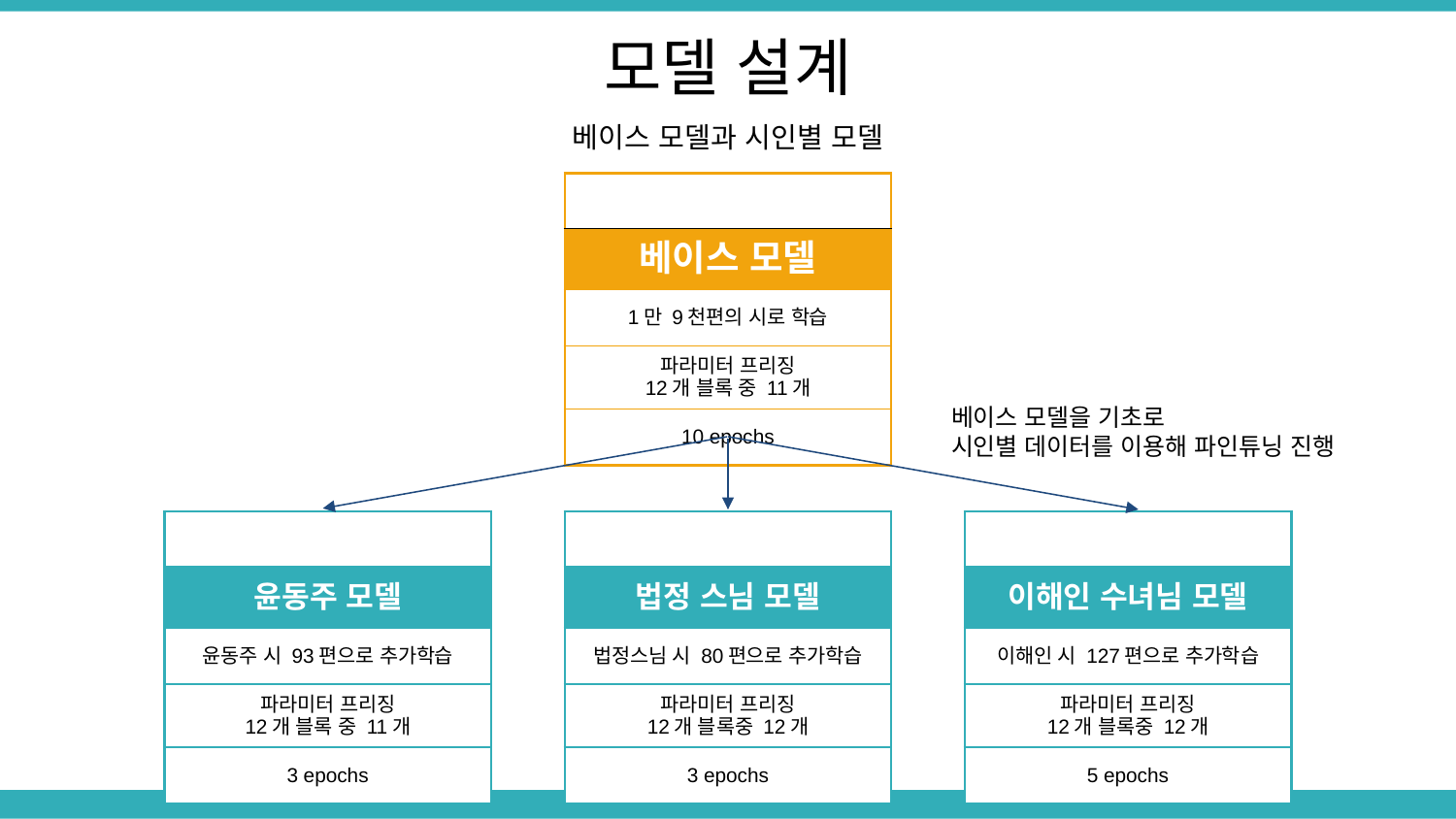

모델 설계
베이스 모델과 시인별 모델
|  |  |  |
| --- | --- | --- |
| 베이스 모델 |  |  |
| 1만 9천편의 시로 학습 |  |  |
| 파라미터 프리징 12개 블록 중 11개 |  |  |
| 10 epochs |  |  |
베이스 모델을 기초로
시인별 데이터를 이용해 파인튜닝 진행
|  |  |  |
| --- | --- | --- |
| 윤동주 모델 |  |  |
| 윤동주 시 93편으로 추가학습 |  |  |
| 파라미터 프리징 12개 블록 중 11개 |  |  |
| 3 epochs |  |  |
|  |  |  |
| --- | --- | --- |
| 법정 스님 모델 |  |  |
| 법정스님 시 80편으로 추가학습 |  |  |
| 파라미터 프리징 12개 블록중 12개 |  |  |
| 3 epochs |  |  |
|  |  |  |
| --- | --- | --- |
| 이해인 수녀님 모델 |  |  |
| 이해인 시 127편으로 추가학습 |  |  |
| 파라미터 프리징 12개 블록중 12개 |  |  |
| 5 epochs |  |  |